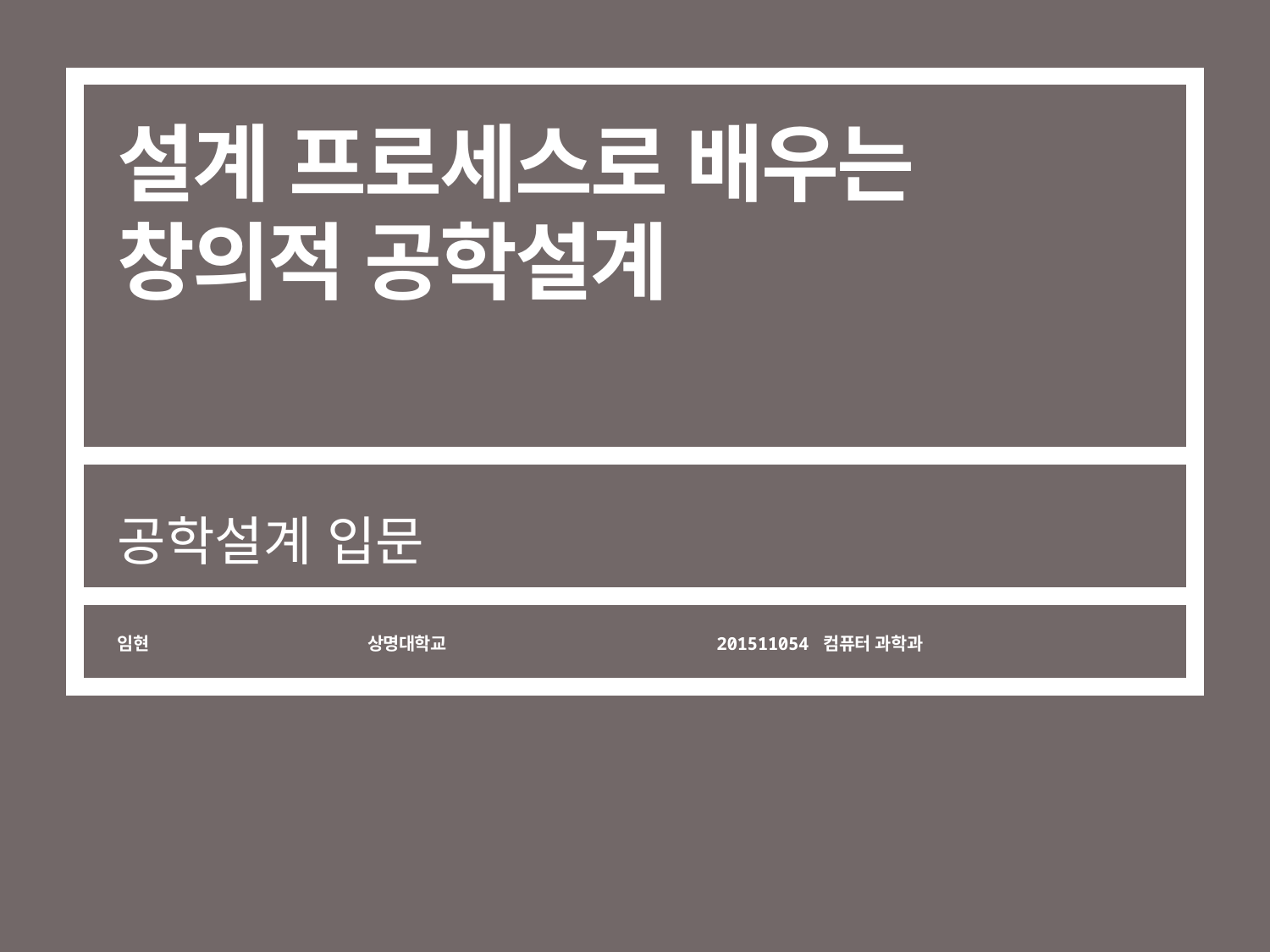

# 설계 프로세스로 배우는 창의적 공학설계

공학설계 입문

임현
상명대학교
201511054 컴퓨터 과학과